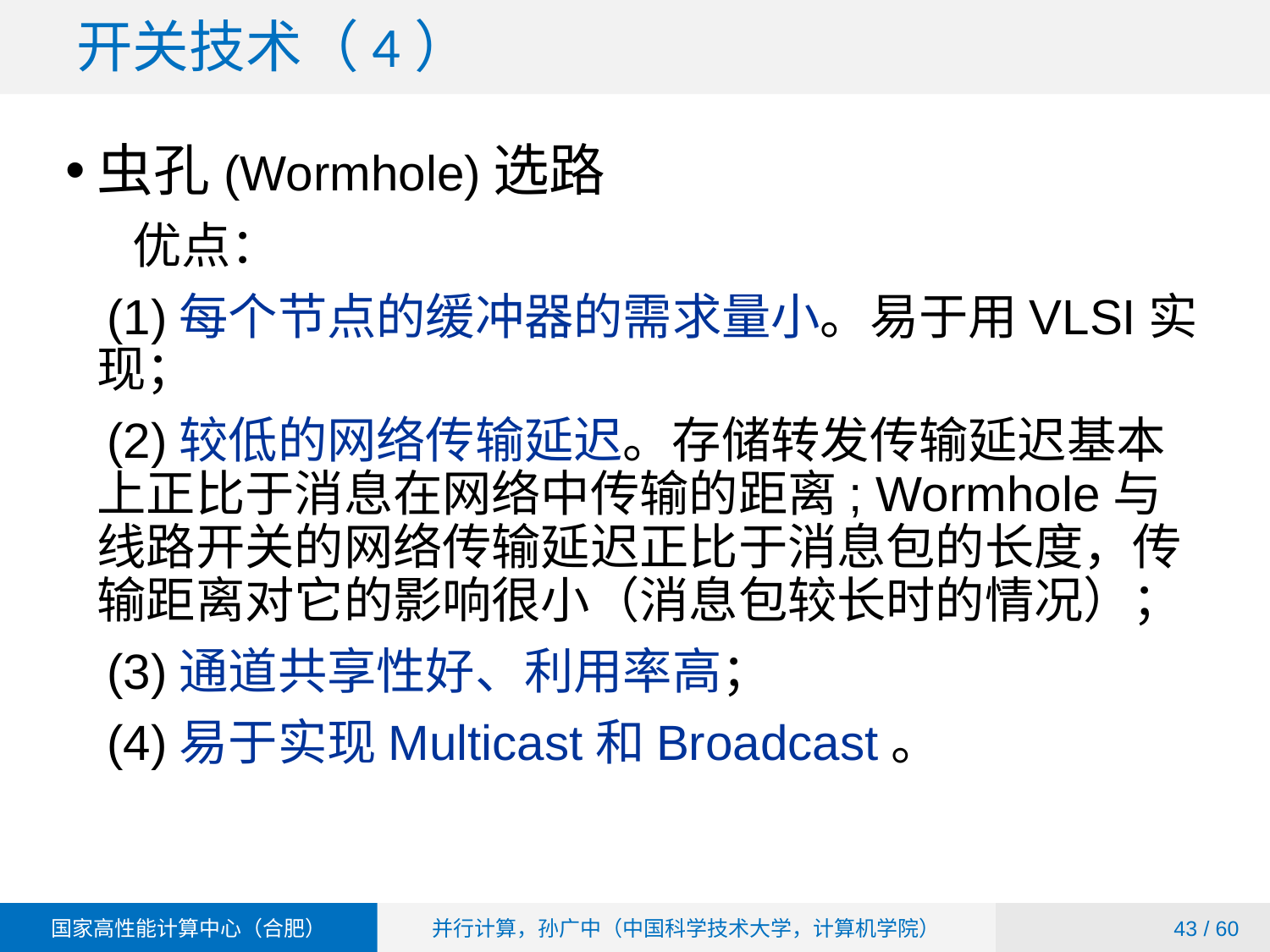

# 开关技术（4）
虫孔(Wormhole)选路
     优点：
   (1)每个节点的缓冲器的需求量小。易于用VLSI实现；
   (2)较低的网络传输延迟。存储转发传输延迟基本上正比于消息在网络中传输的距离; Wormhole与线路开关的网络传输延迟正比于消息包的长度，传输距离对它的影响很小（消息包较长时的情况）；
   (3)通道共享性好、利用率高；
   (4)易于实现Multicast和Broadcast。

43 / 60